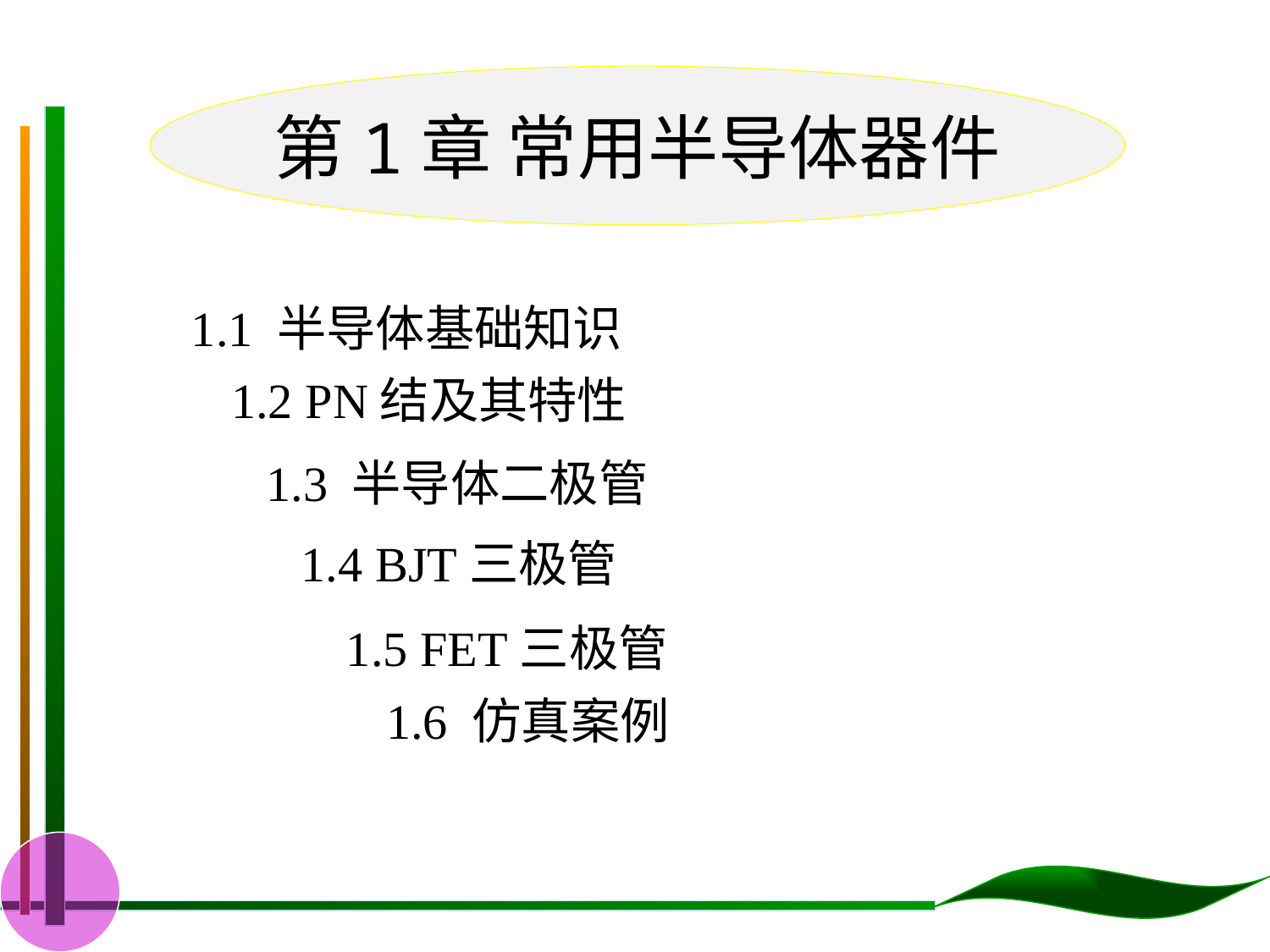

第1章 常用半导体器件
1.1 半导体基础知识
1.2 PN结及其特性
1.3 半导体二极管
1.4 BJT三极管
1.5 FET三极管
1.6 仿真案例